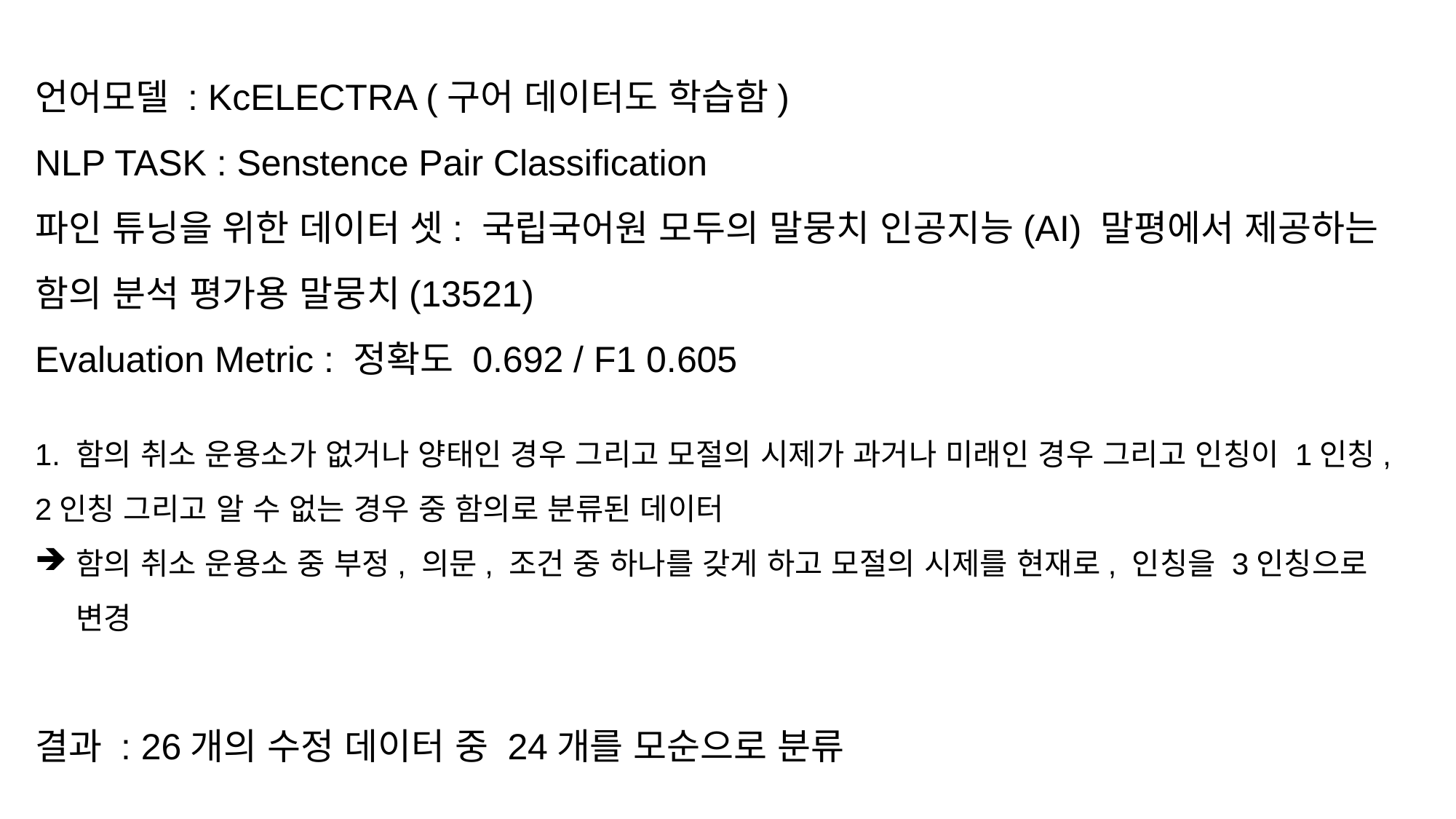

언어모델 : KcELECTRA (구어 데이터도 학습함)
NLP TASK : Senstence Pair Classification
파인 튜닝을 위한 데이터 셋: 국립국어원 모두의 말뭉치 인공지능(AI) 말평에서 제공하는 함의 분석 평가용 말뭉치(13521)
Evaluation Metric : 정확도 0.692 / F1 0.605

1. 함의 취소 운용소가 없거나 양태인 경우 그리고 모절의 시제가 과거나 미래인 경우 그리고 인칭이 1인칭, 2인칭 그리고 알 수 없는 경우 중 함의로 분류된 데이터
함의 취소 운용소 중 부정, 의문, 조건 중 하나를 갖게 하고 모절의 시제를 현재로, 인칭을 3인칭으로 변경

결과 : 26개의 수정 데이터 중 24개를 모순으로 분류